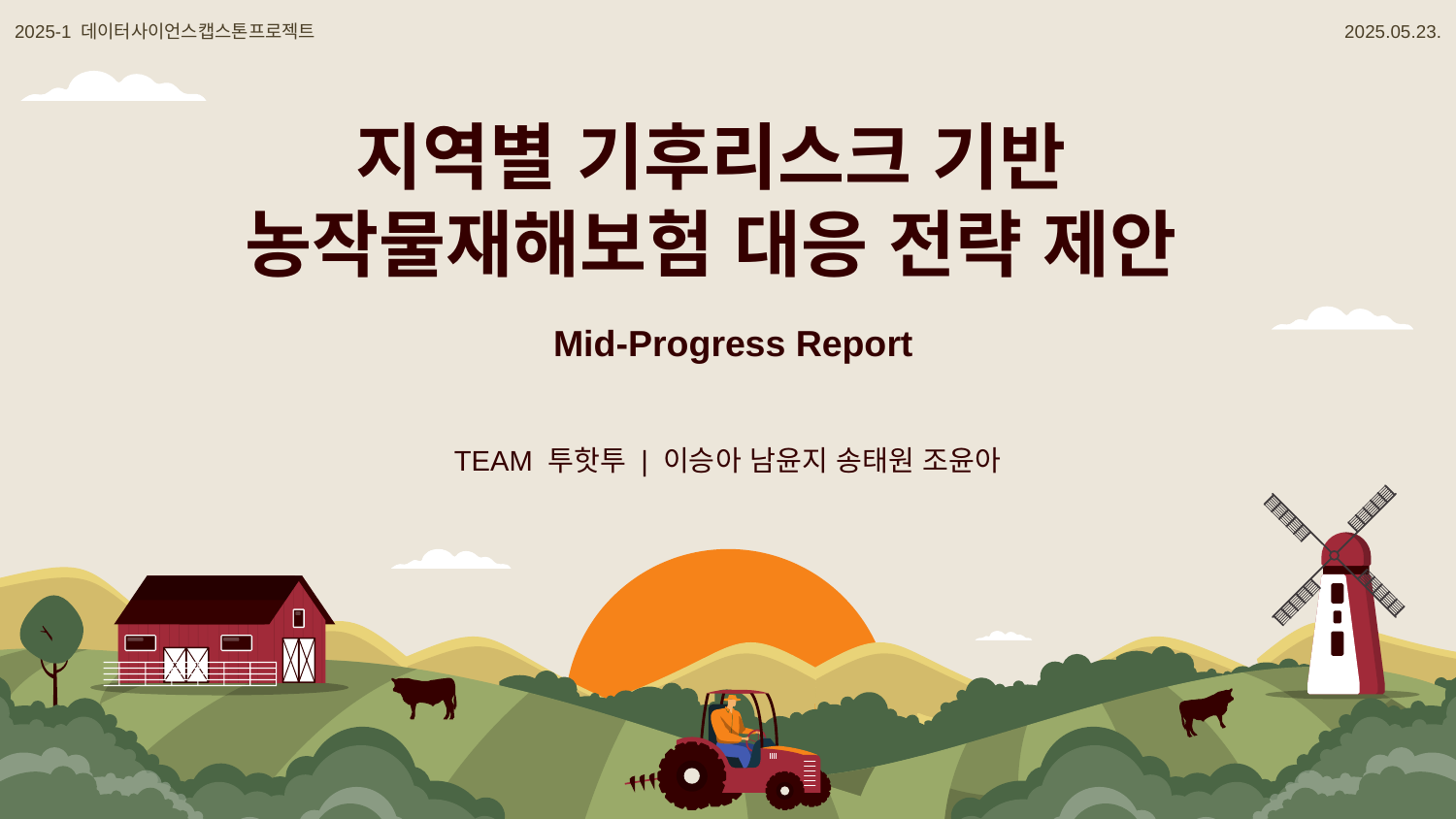

2025-1 데이터사이언스캡스톤프로젝트
2025.05.23.

# 지역별 기후리스크 기반 농작물재해보험 대응 전략 제안

 Mid-Progress Report
TEAM 투핫투 | 이승아 남윤지 송태원 조윤아